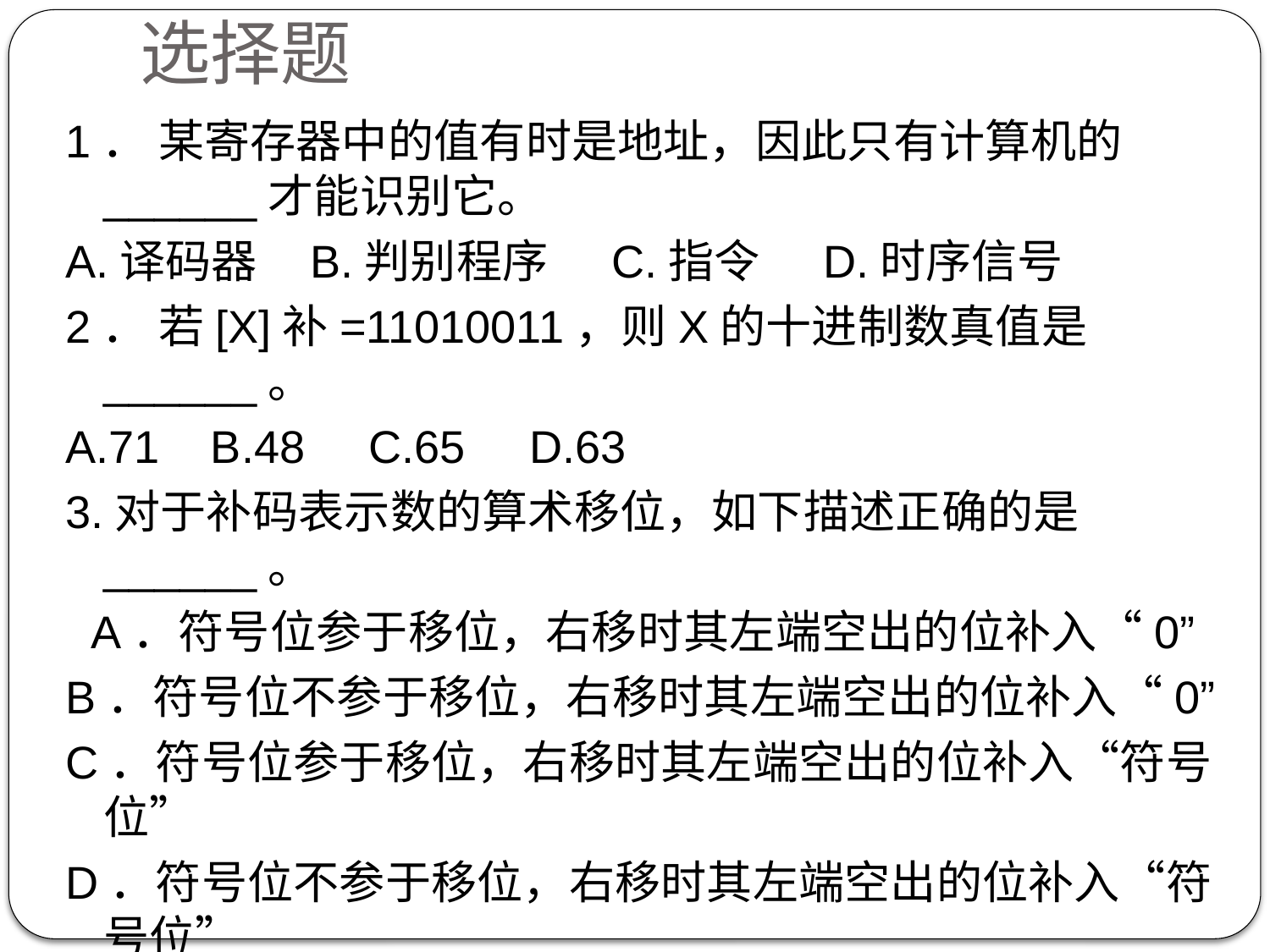

# 选择题
1． 某寄存器中的值有时是地址，因此只有计算机的______才能识别它。
A.译码器    B.判别程序     C.指令     D.时序信号
2． 若[X]补=11010011，则X的十进制数真值是______。
A.71    B.48     C.65     D.63
3.对于补码表示数的算术移位，如下描述正确的是______。
  A．符号位参于移位，右移时其左端空出的位补入“0”
B．符号位不参于移位，右移时其左端空出的位补入“0”
C．符号位参于移位，右移时其左端空出的位补入“符号位”
D．符号位不参于移位，右移时其左端空出的位补入“符号位”